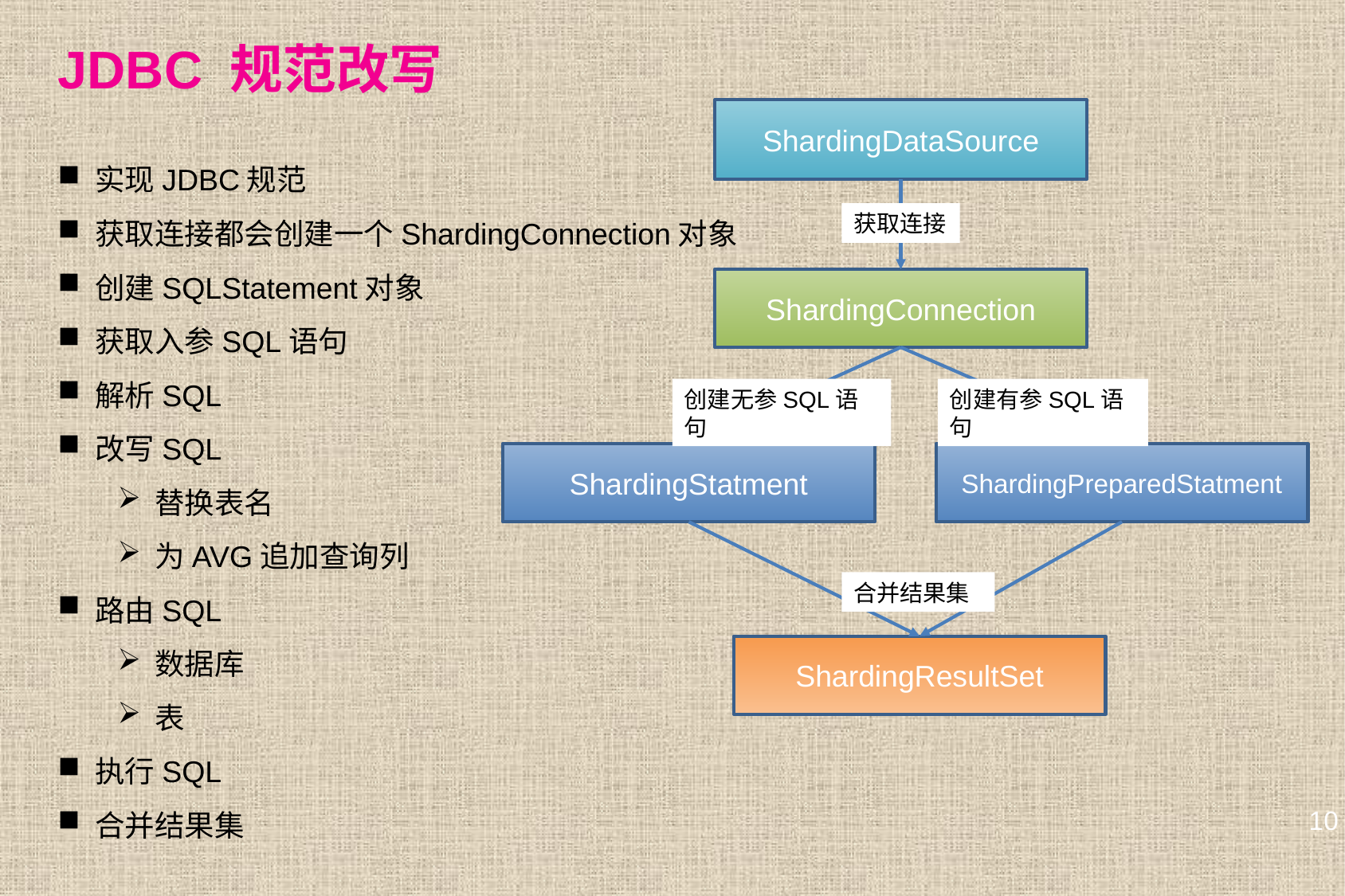

# JDBC 规范改写
ShardingDataSource
获取连接
ShardingConnection
创建无参SQL语句
创建有参SQL语句
ShardingStatment
ShardingPreparedStatment
合并结果集
ShardingResultSet
实现JDBC规范
获取连接都会创建一个ShardingConnection对象
创建SQLStatement对象
获取入参SQL语句
解析SQL
改写SQL
替换表名
为AVG追加查询列
路由SQL
数据库
表
执行SQL
合并结果集